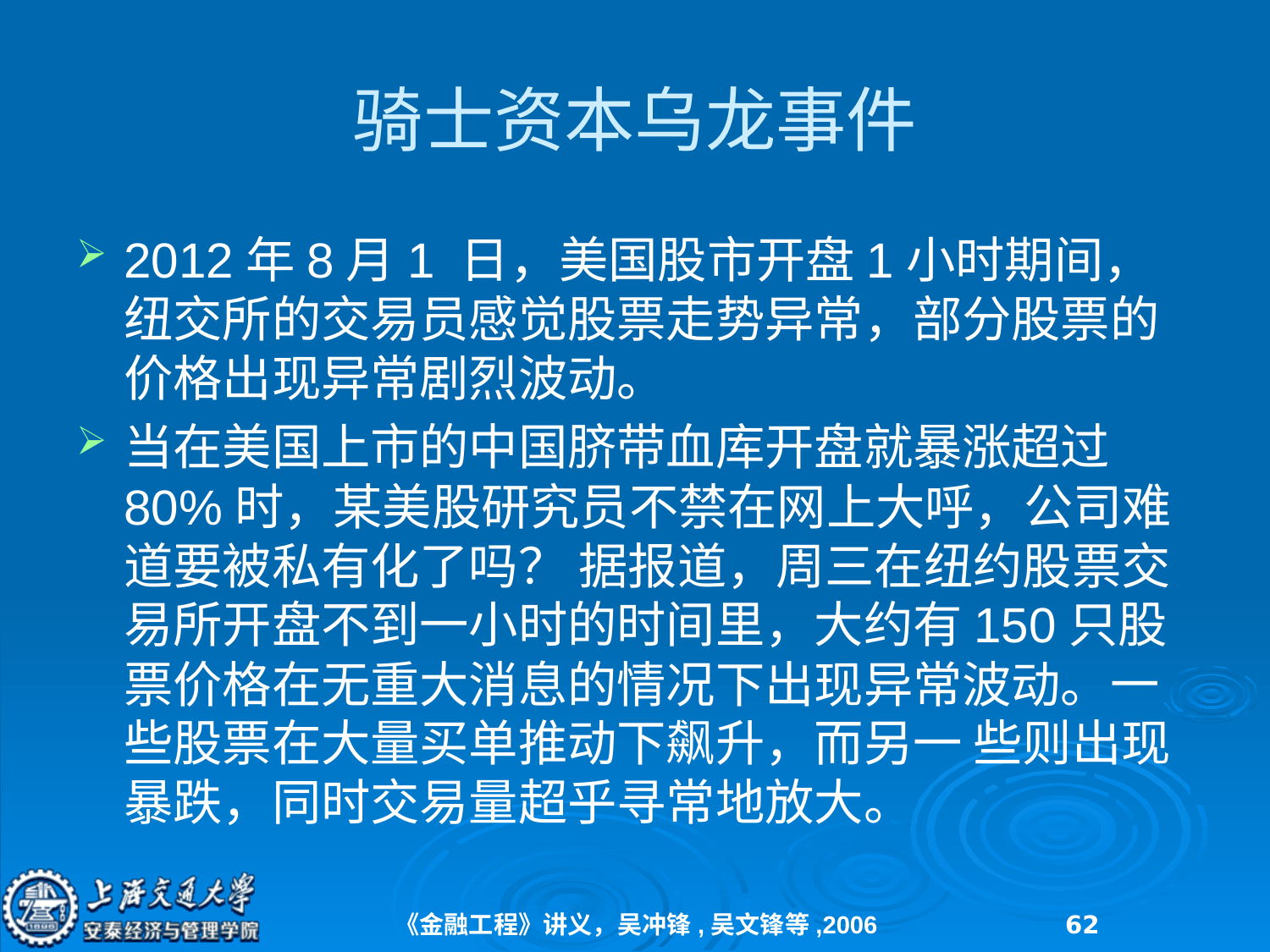

# 骑士资本乌龙事件
2012年8月1 日，美国股市开盘1小时期间，纽交所的交易员感觉股票走势异常，部分股票的价格出现异常剧烈波动。
当在美国上市的中国脐带血库开盘就暴涨超过80%时，某美股研究员不禁在网上大呼，公司难道要被私有化了吗？ 据报道，周三在纽约股票交易所开盘不到一小时的时间里，大约有150只股票价格在无重大消息的情况下出现异常波动。一些股票在大量买单推动下飙升，而另一 些则出现暴跌，同时交易量超乎寻常地放大。